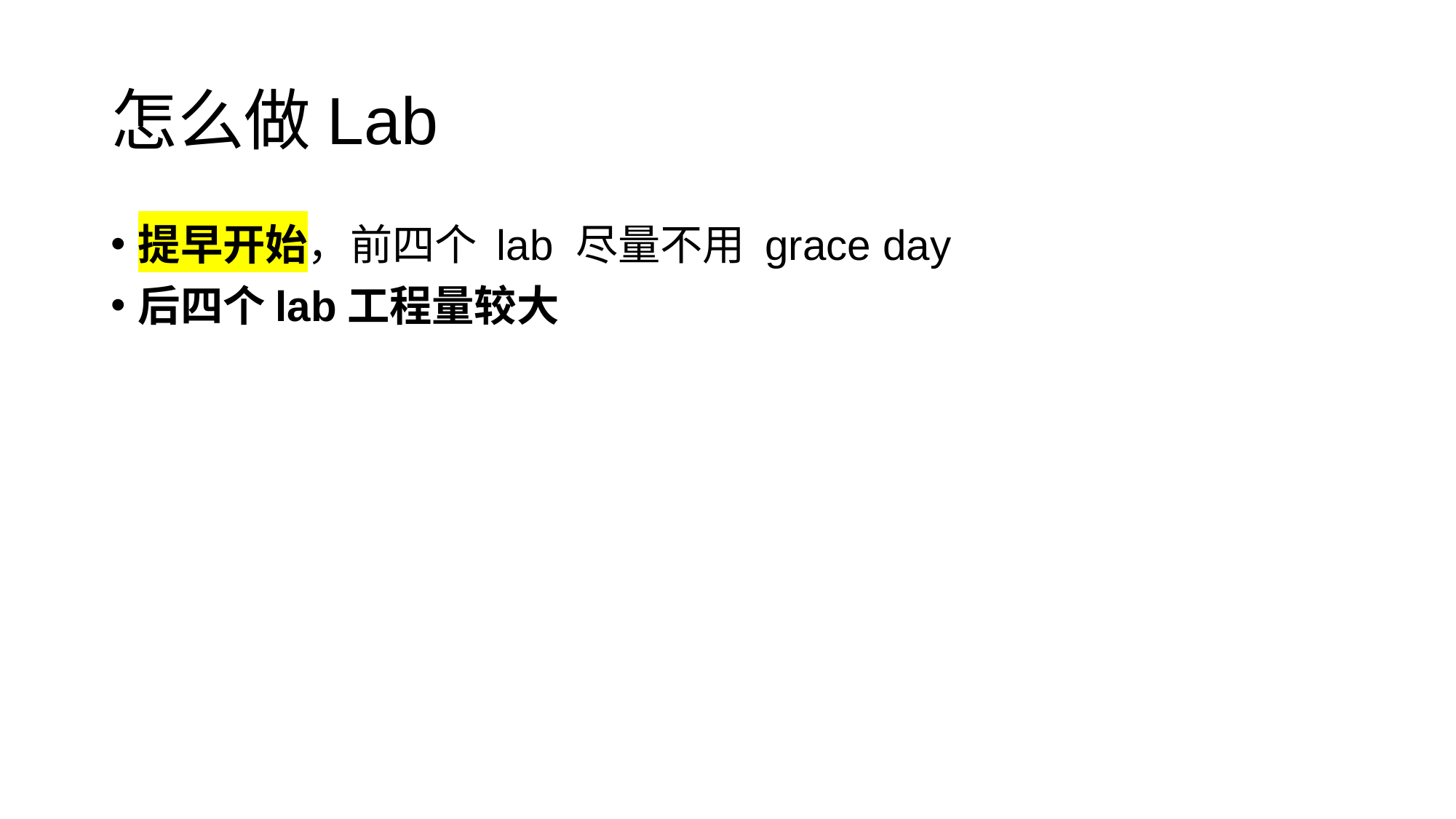

# 怎么做Lab
提早开始，前四个 lab 尽量不用 grace day
后四个lab工程量较大